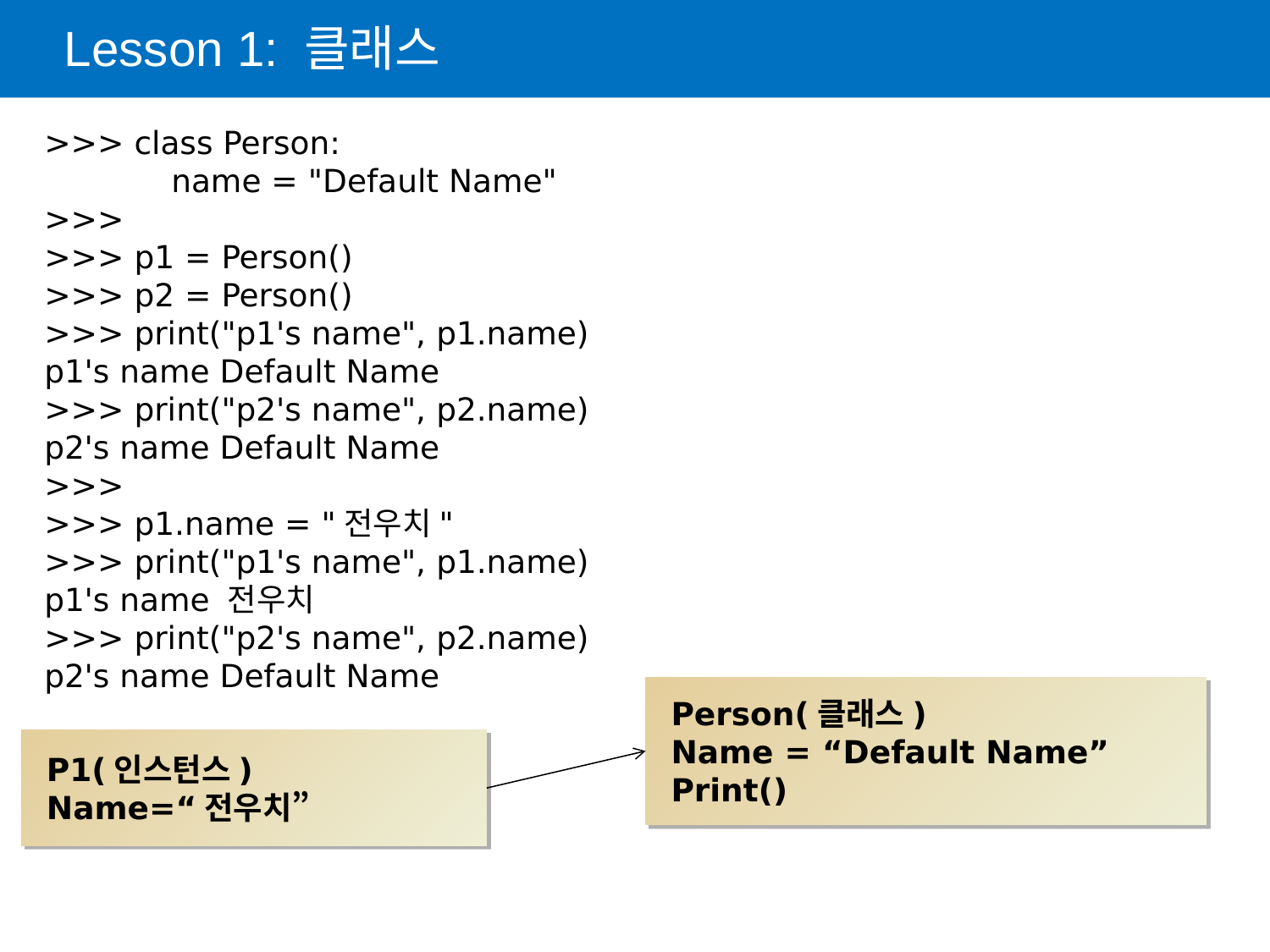

# Lesson 1: 클래스
>>> class Person:
	name = "Default Name"
>>>
>>> p1 = Person()
>>> p2 = Person()
>>> print("p1's name", p1.name)
p1's name Default Name
>>> print("p2's name", p2.name)
p2's name Default Name
>>>
>>> p1.name = "전우치"
>>> print("p1's name", p1.name)
p1's name 전우치
>>> print("p2's name", p2.name)
p2's name Default Name
Person(클래스)
Name = “Default Name”
Print()
P1(인스턴스)
Name=“전우치”